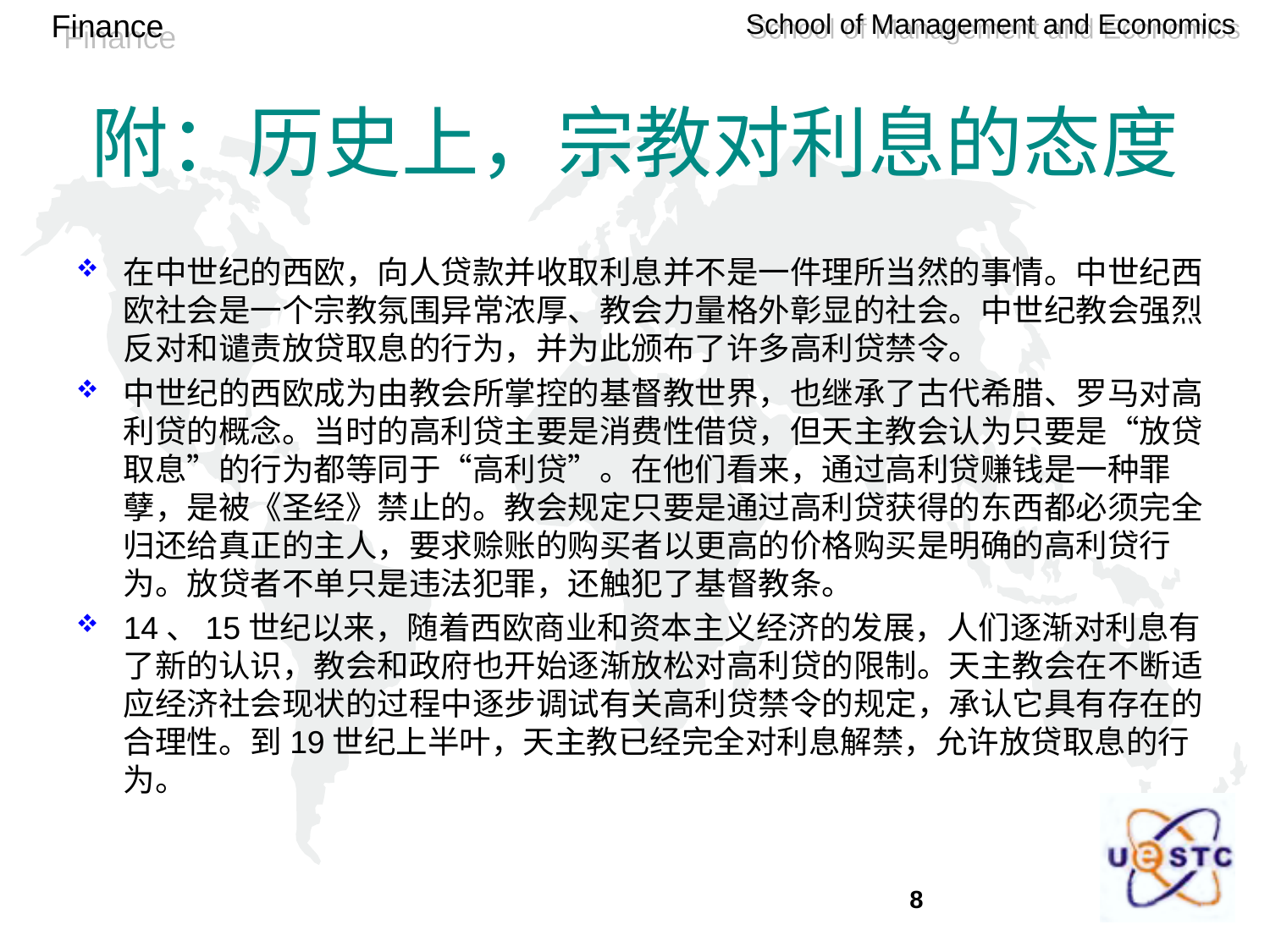

# 附：历史上，宗教对利息的态度
在中世纪的西欧，向人贷款并收取利息并不是一件理所当然的事情。中世纪西欧社会是一个宗教氛围异常浓厚、教会力量格外彰显的社会。中世纪教会强烈反对和谴责放贷取息的行为，并为此颁布了许多高利贷禁令。
中世纪的西欧成为由教会所掌控的基督教世界，也继承了古代希腊、罗马对高利贷的概念。当时的高利贷主要是消费性借贷，但天主教会认为只要是“放贷取息”的行为都等同于“高利贷”。在他们看来，通过高利贷赚钱是一种罪孽，是被《圣经》禁止的。教会规定只要是通过高利贷获得的东西都必须完全归还给真正的主人，要求赊账的购买者以更高的价格购买是明确的高利贷行为。放贷者不单只是违法犯罪，还触犯了基督教条。
14、15世纪以来，随着西欧商业和资本主义经济的发展，人们逐渐对利息有了新的认识，教会和政府也开始逐渐放松对高利贷的限制。天主教会在不断适应经济社会现状的过程中逐步调试有关高利贷禁令的规定，承认它具有存在的合理性。到19世纪上半叶，天主教已经完全对利息解禁，允许放贷取息的行为。